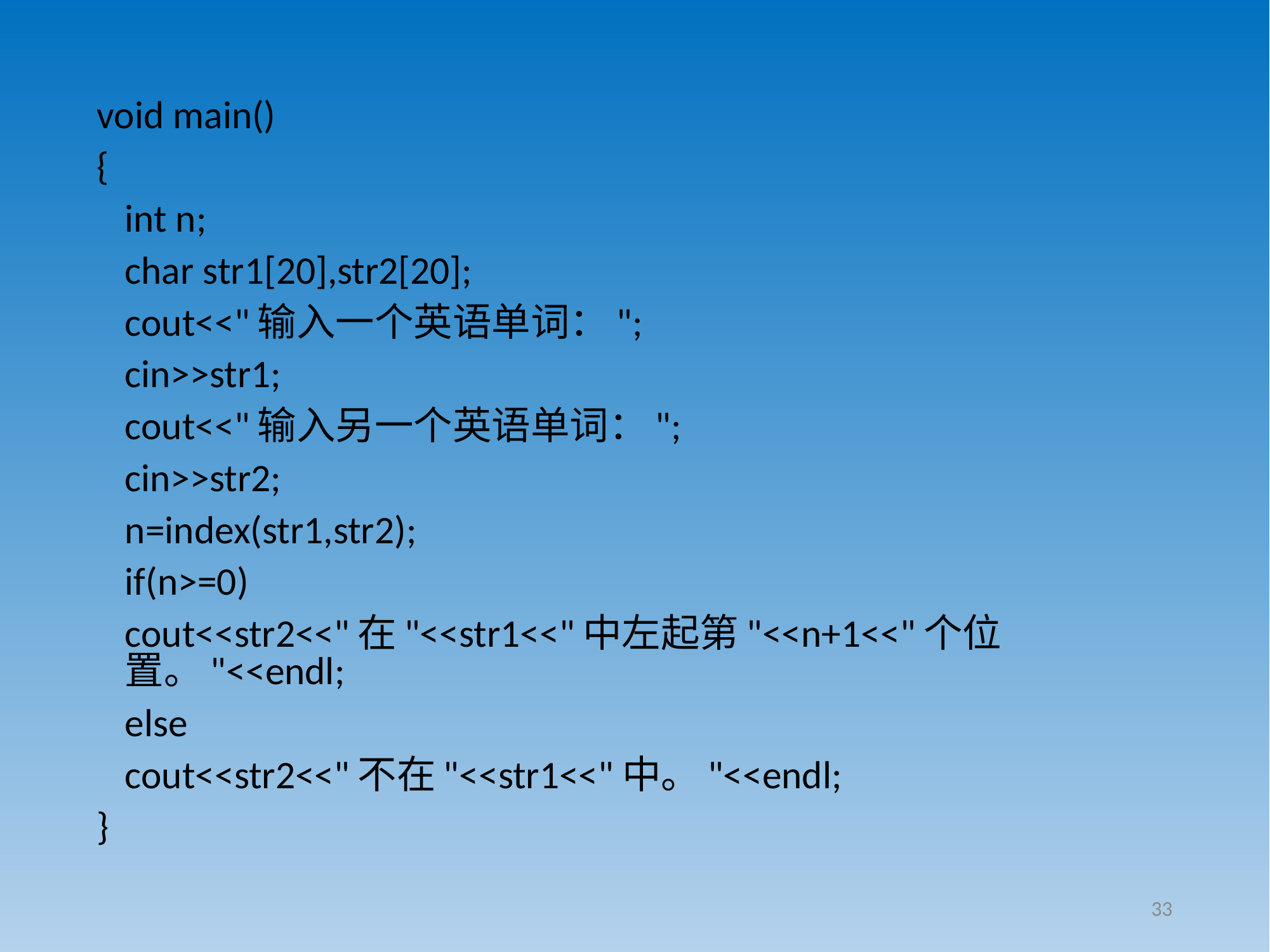

void main()
{
	int n;
	char str1[20],str2[20];
	cout<<"输入一个英语单词：";
	cin>>str1;
	cout<<"输入另一个英语单词：";
	cin>>str2;
	n=index(str1,str2);
	if(n>=0)
		cout<<str2<<"在"<<str1<<"中左起第"<<n+1<<"个位置。"<<endl;
	else
		cout<<str2<<"不在"<<str1<<"中。"<<endl;
}

33